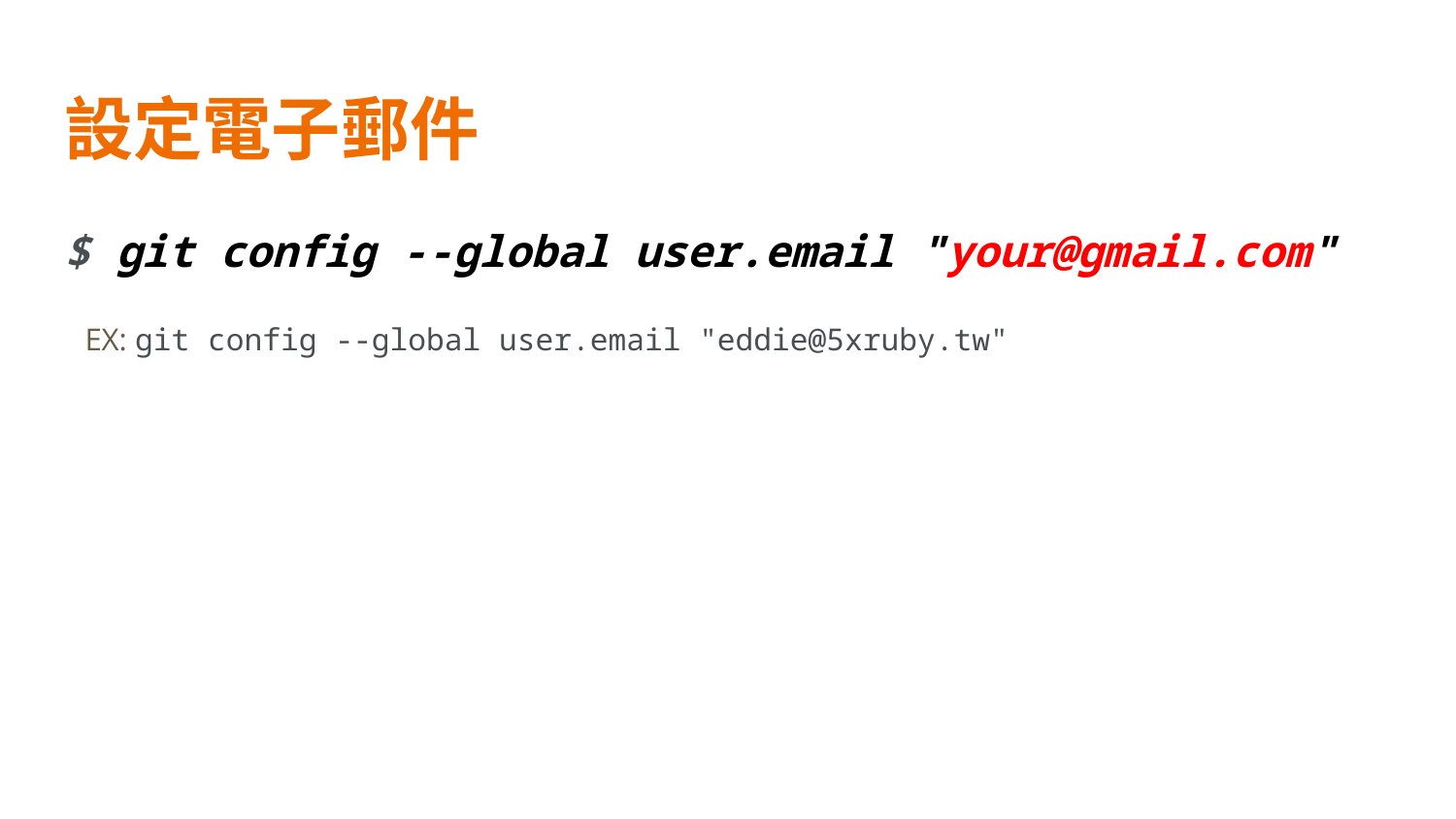

# 設定電子郵件
$ git config --global user.email "your@gmail.com"
EX: git config --global user.email "eddie@5xruby.tw"